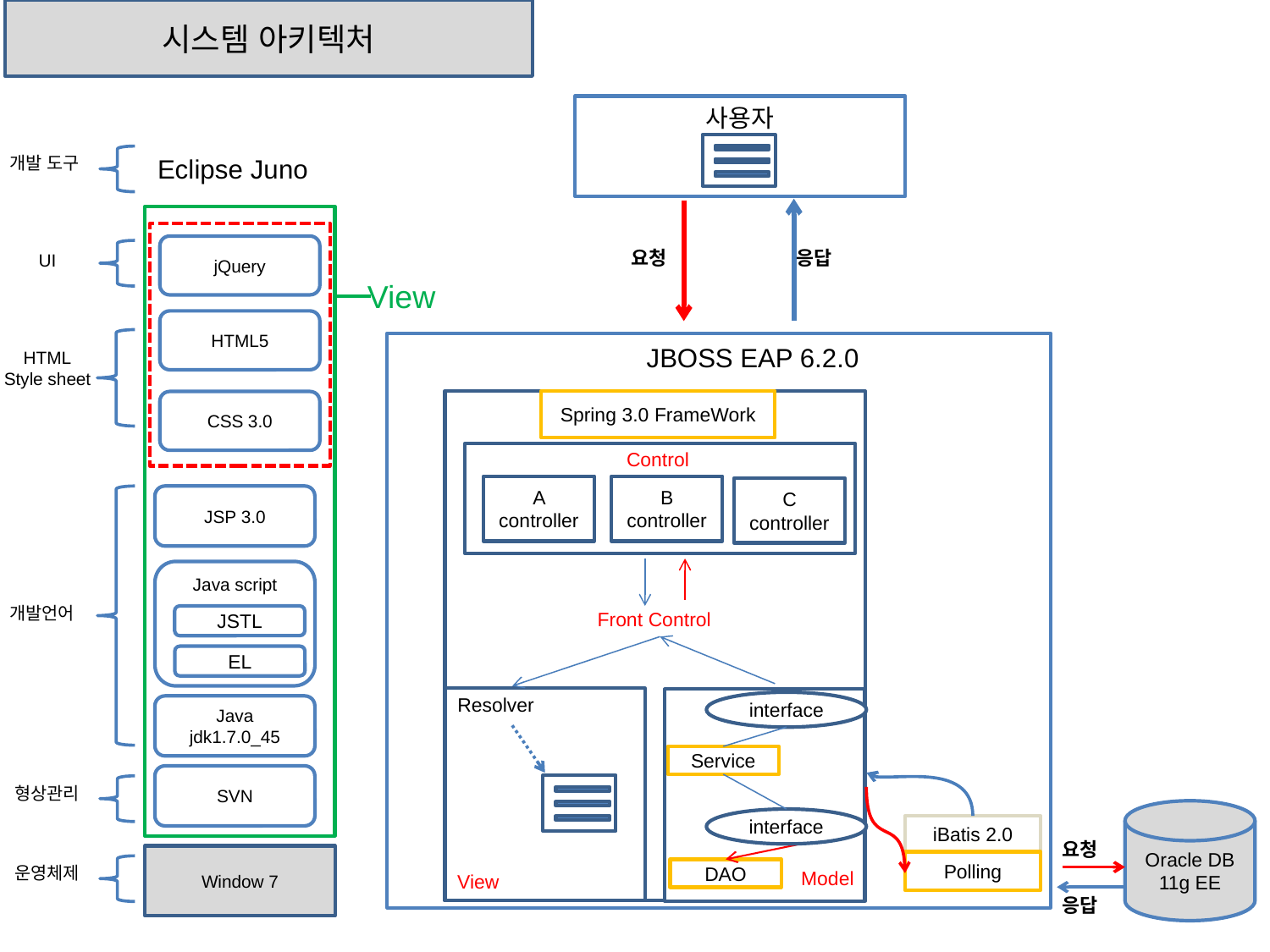

시스템 아키텍처
사용자

개발 도구

Eclipse Juno
요청
응답

jQuery

UI
View
HTML5

JBOSS EAP 6.2.0
HTML
Style sheet
Spring 3.0 FrameWork

Control

A controller
B controller
C controller
Front Control
Resolver

View

Service
DAO
Model
interface
interface
CSS 3.0
JSP 3.0

Java script
개발언어
JSTL
EL
Java jdk1.7.0_45
SVN
형상관리

Oracle DB
11g EE

iBatis 2.0
요청
Window 7
Polling
운영체제

응답